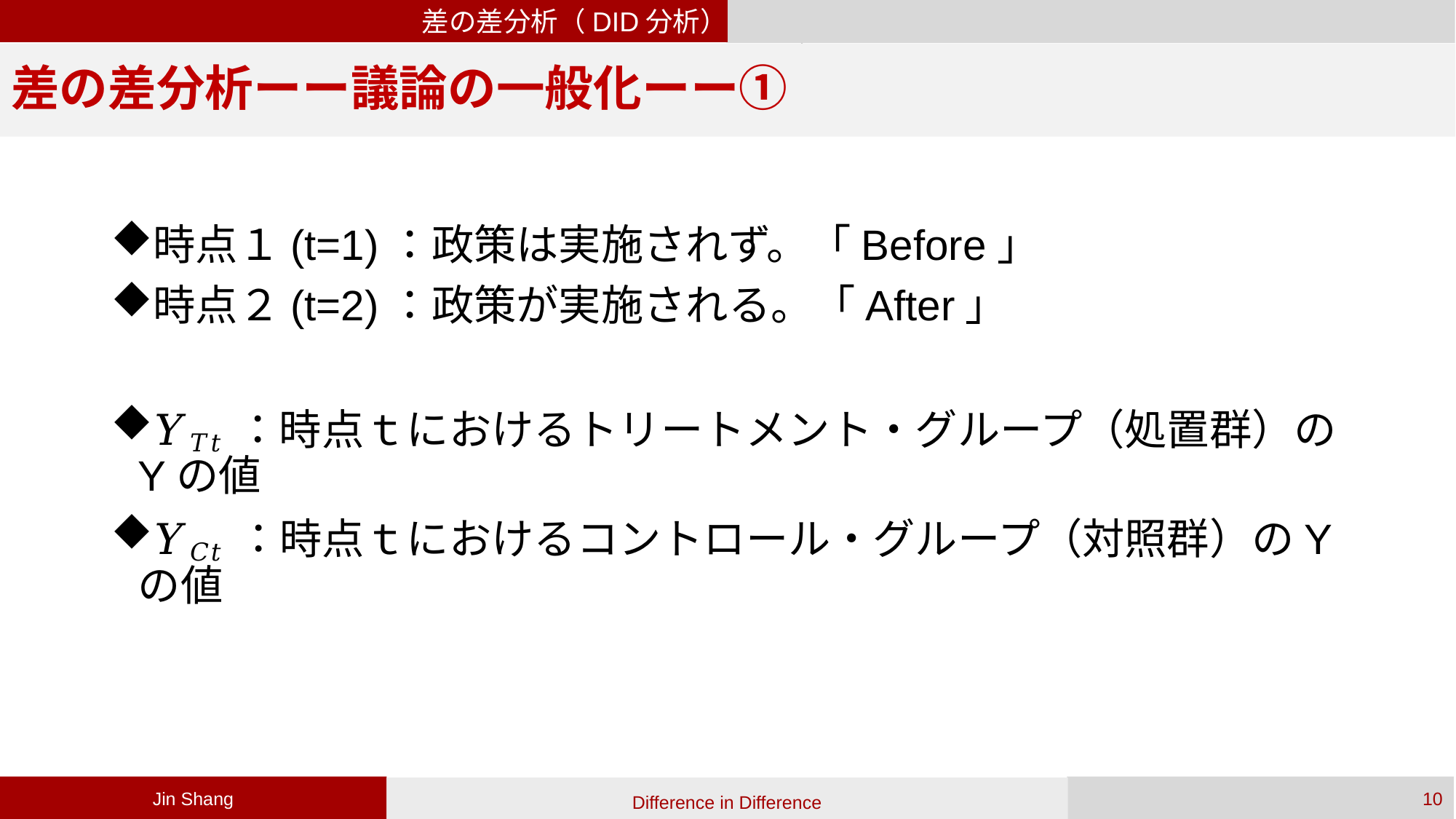

差の差分析（DID分析）
The response of crude oil-importers and oil–exporters macroeconomic aggregates to crude oil price shocks
# 差の差分析ーー議論の一般化ーー①
時点１(t=1)：政策は実施されず。「Before」
時点２(t=2)：政策が実施される。「After」

𝑌𝑇𝑡：時点ｔにおけるトリートメント・グループ（処置群）のYの値
𝑌𝐶𝑡：時点ｔにおけるコントロール・グループ（対照群）のYの値
Jin Shang
10
Difference in Difference